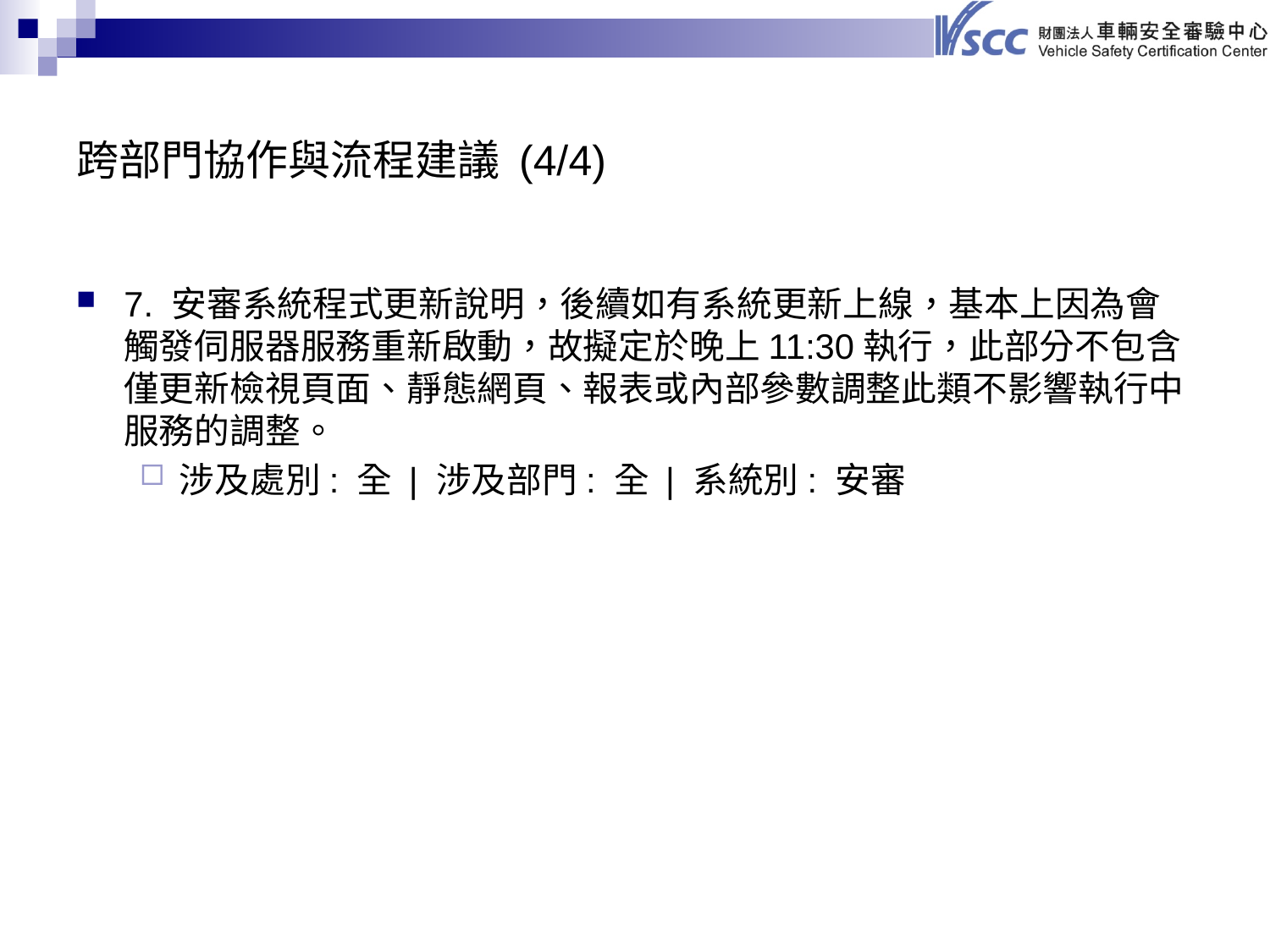

# 跨部門協作與流程建議 (4/4)
7. 安審系統程式更新說明，後續如有系統更新上線，基本上因為會觸發伺服器服務重新啟動，故擬定於晚上11:30執行，此部分不包含僅更新檢視頁面、靜態網頁、報表或內部參數調整此類不影響執行中服務的調整。
涉及處別: 全 | 涉及部門: 全 | 系統別: 安審